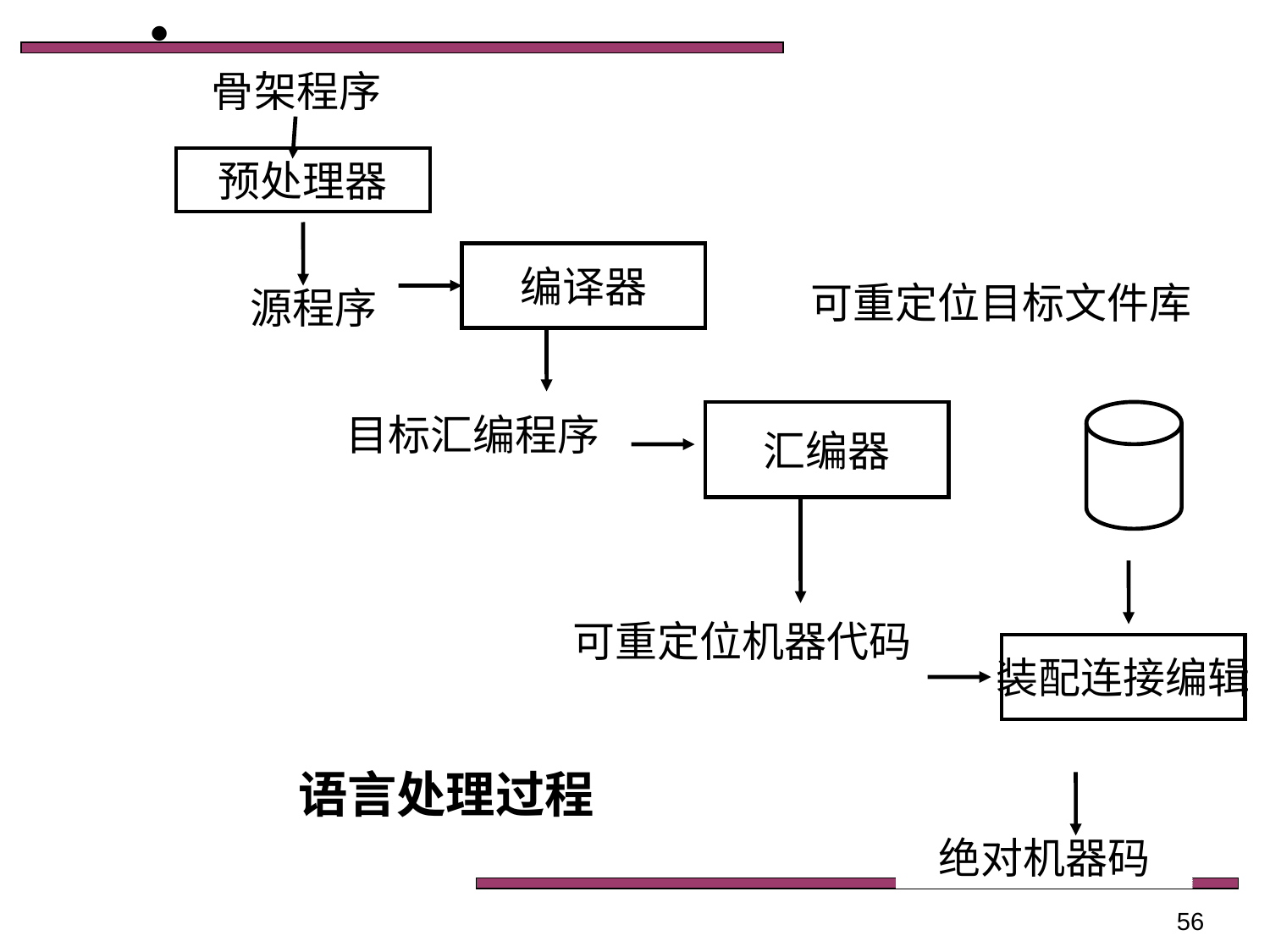

#
骨架程序

预处理器

编译器
      源程序
可重定位目标文件库

 目标汇编程序
汇编器

 可重定位机器代码
装配连接编辑

语言处理过程

绝对机器码
56